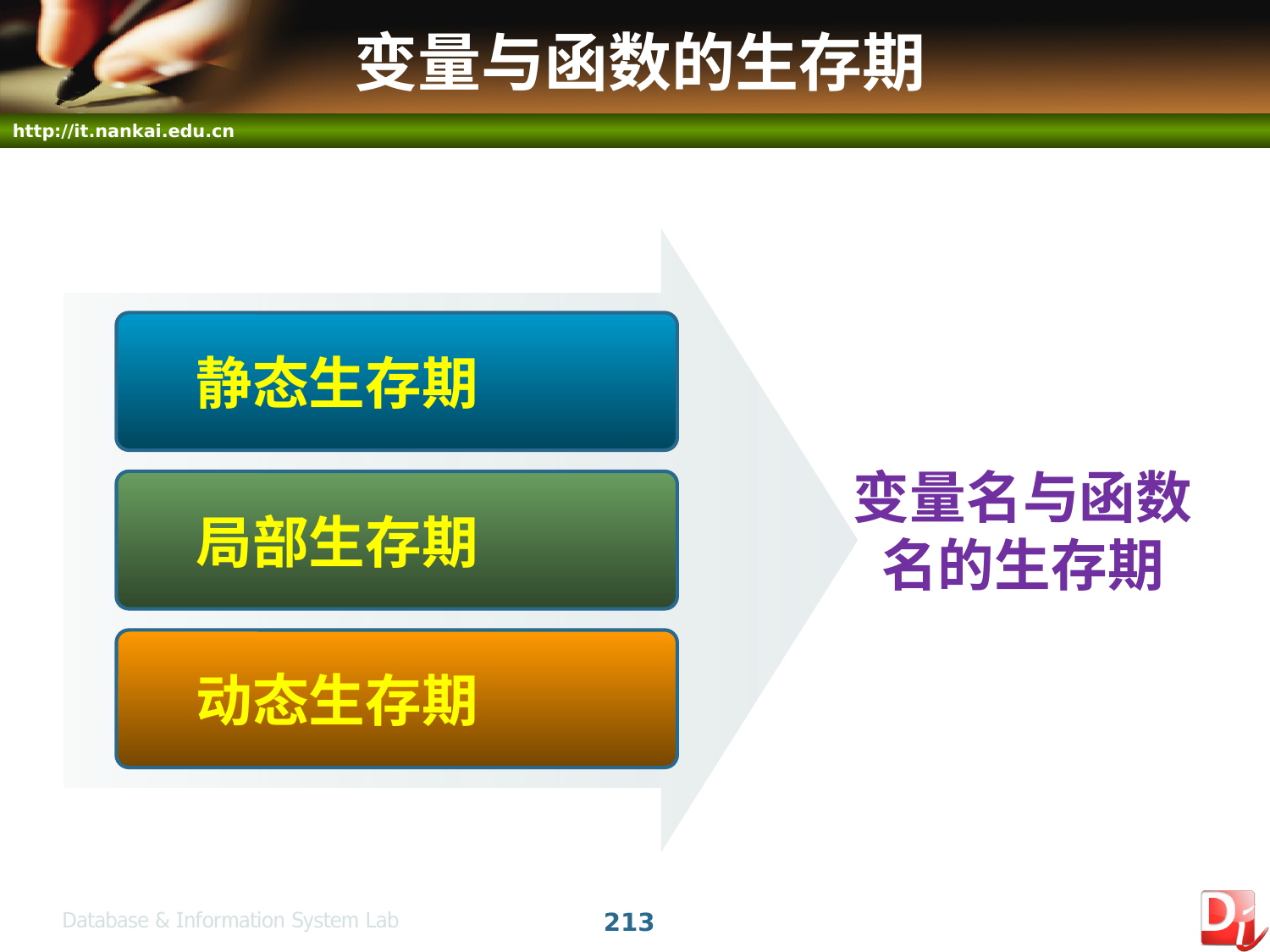

# 变量与函数的生存期

静态生存期
变量名与函数名的生存期
局部生存期
动态生存期
213
Database & Information System Lab